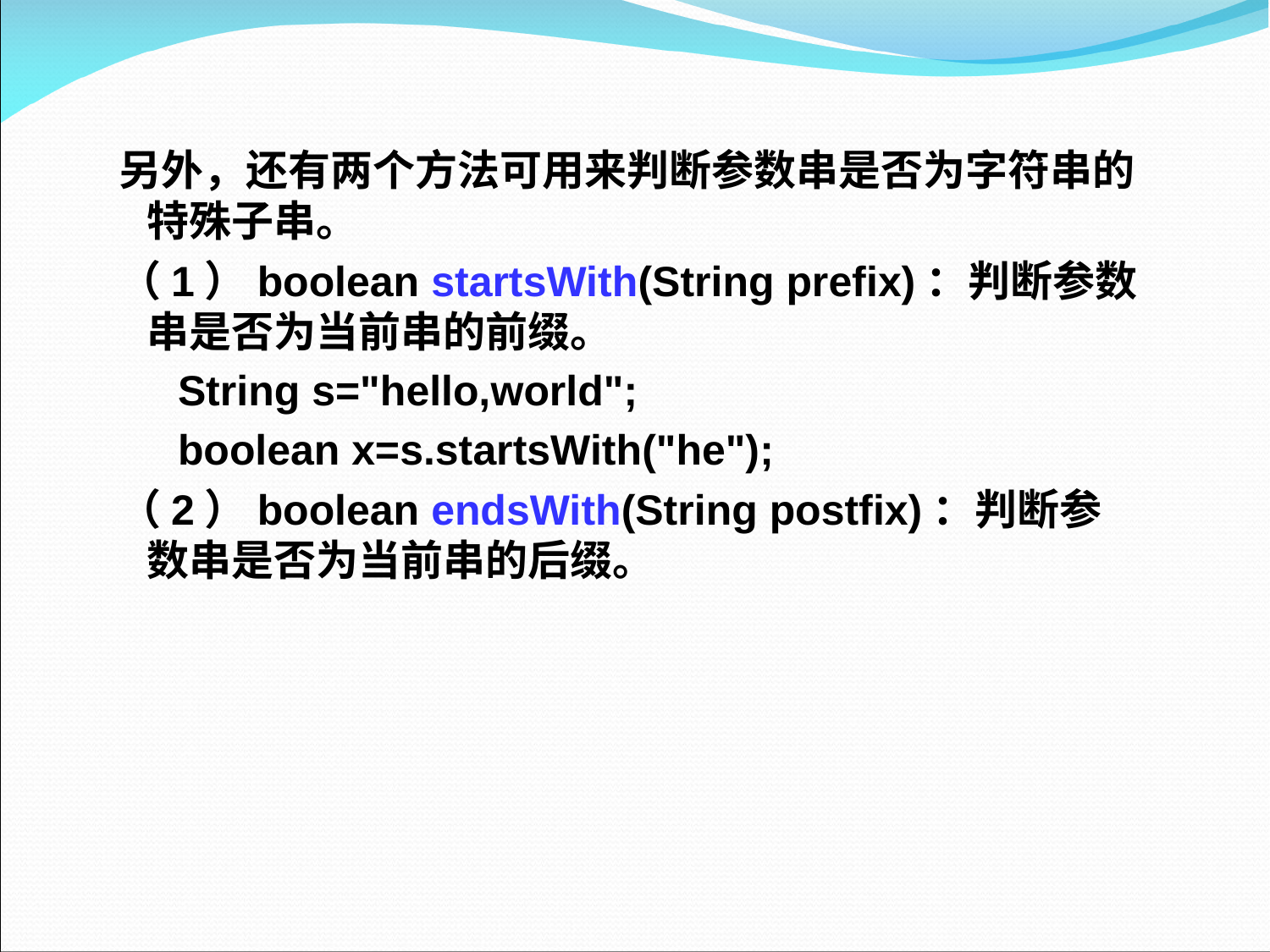

另外，还有两个方法可用来判断参数串是否为字符串的特殊子串。
（1）boolean startsWith(String prefix)：判断参数串是否为当前串的前缀。
     String s="hello,world";
     boolean x=s.startsWith("he");
（2）boolean endsWith(String postfix)：判断参数串是否为当前串的后缀。